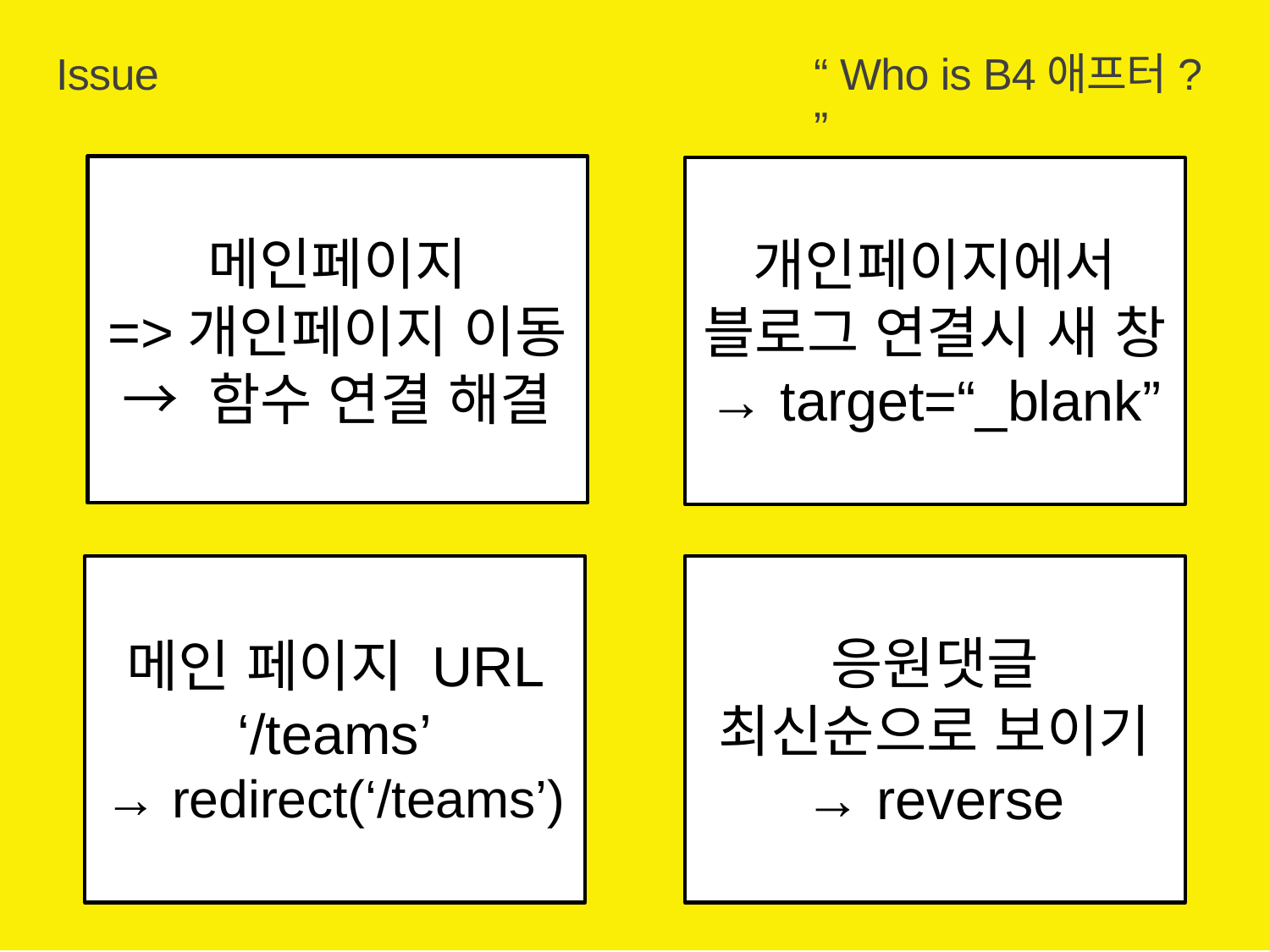

Issue
“ Who is B4애프터? ”
메인페이지
=>개인페이지 이동
→ 함수 연결 해결
개인페이지에서
블로그 연결시 새 창
→ target=“_blank”
메인 페이지 URL ‘/teams’
→ redirect(‘/teams’)
응원댓글
최신순으로 보이기
→ reverse